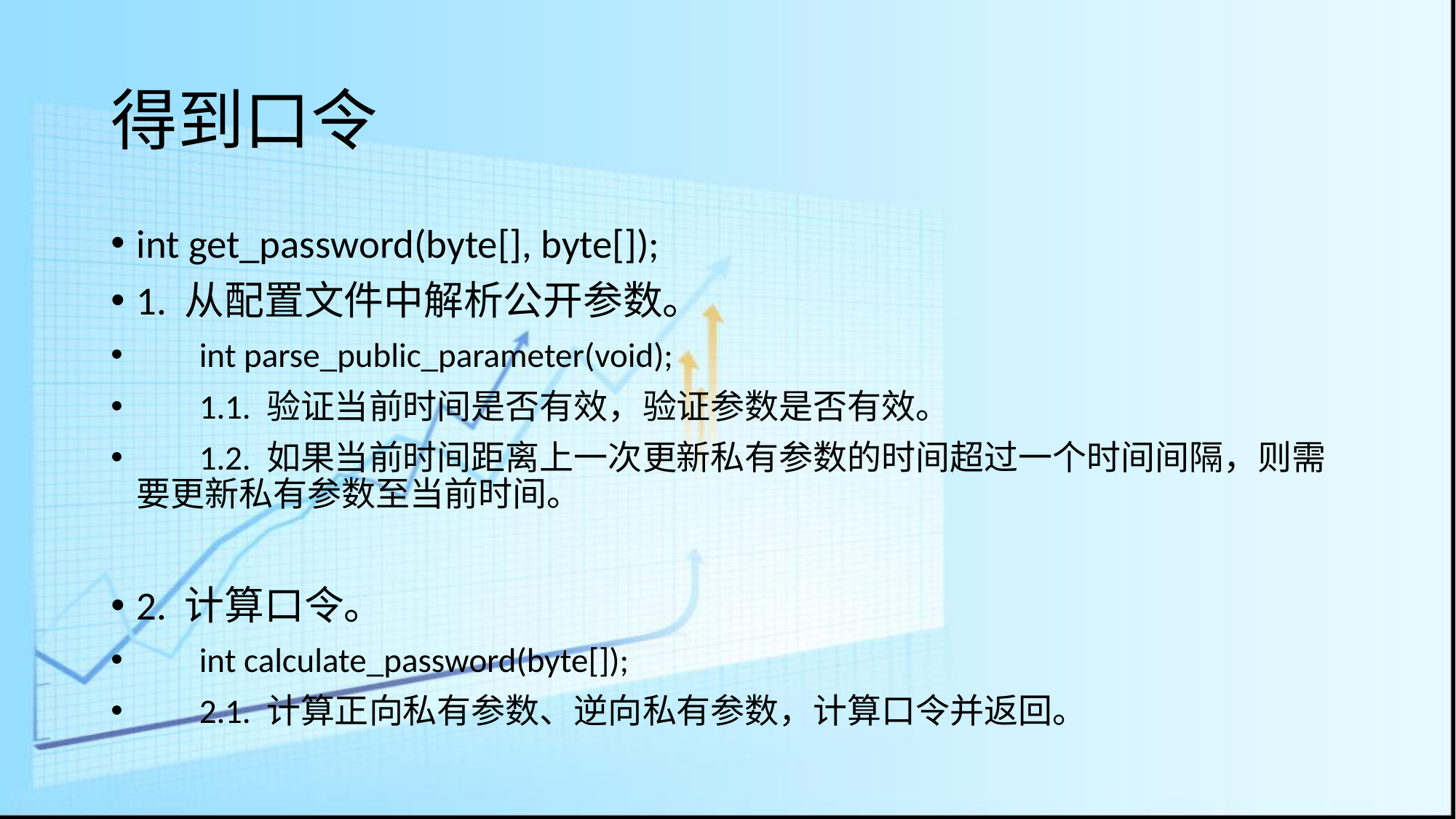

# 得到口令
int get_password(byte[], byte[]);
1. 从配置文件中解析公开参数。
        int parse_public_parameter(void);
        1.1. 验证当前时间是否有效，验证参数是否有效。
        1.2. 如果当前时间距离上一次更新私有参数的时间超过一个时间间隔，则需要更新私有参数至当前时间。

2. 计算口令。
        int calculate_password(byte[]);
        2.1. 计算正向私有参数、逆向私有参数，计算口令并返回。